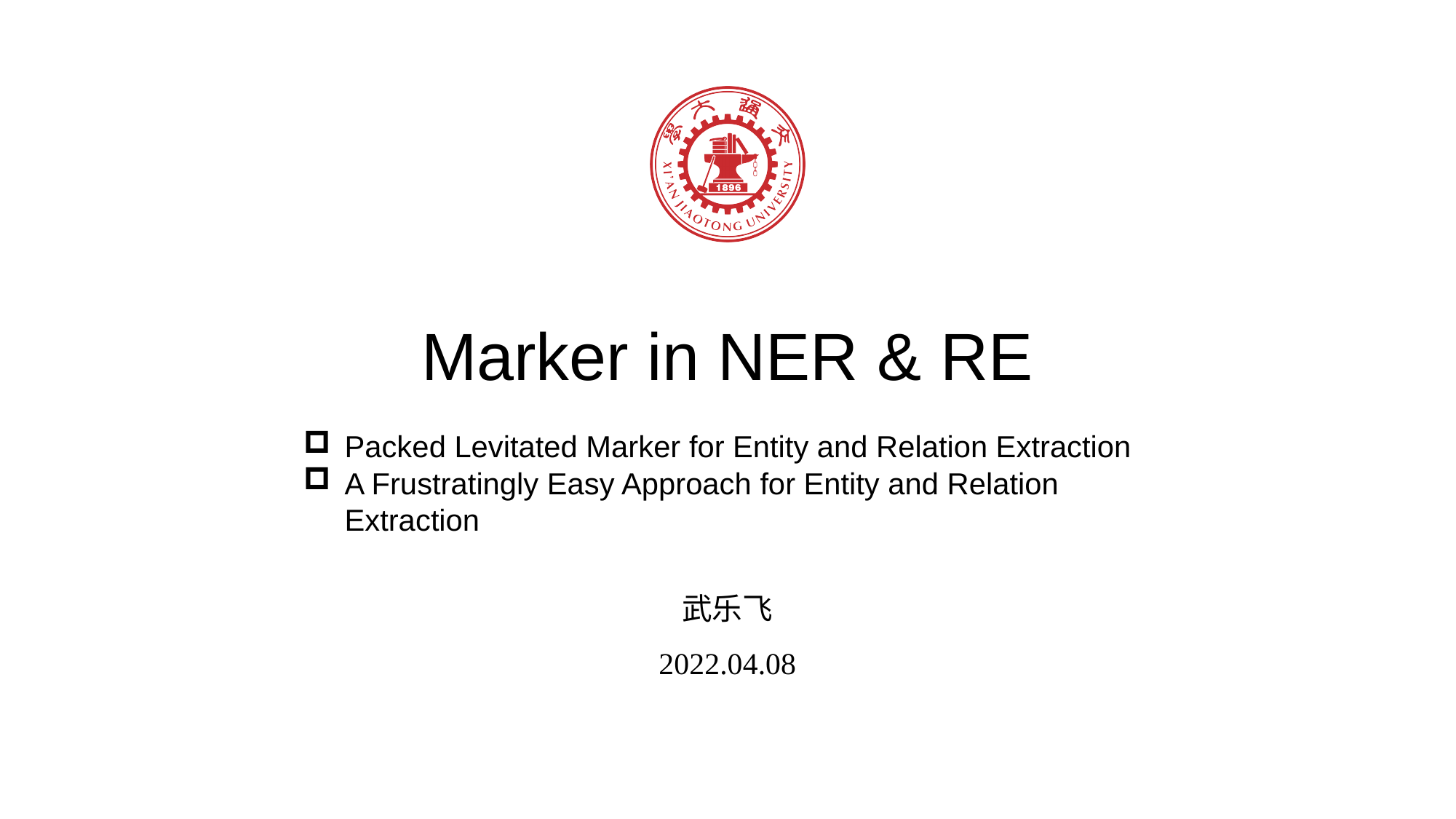

Marker in NER & RE
Packed Levitated Marker for Entity and Relation Extraction
A Frustratingly Easy Approach for Entity and Relation Extraction
武乐飞
2022.04.08